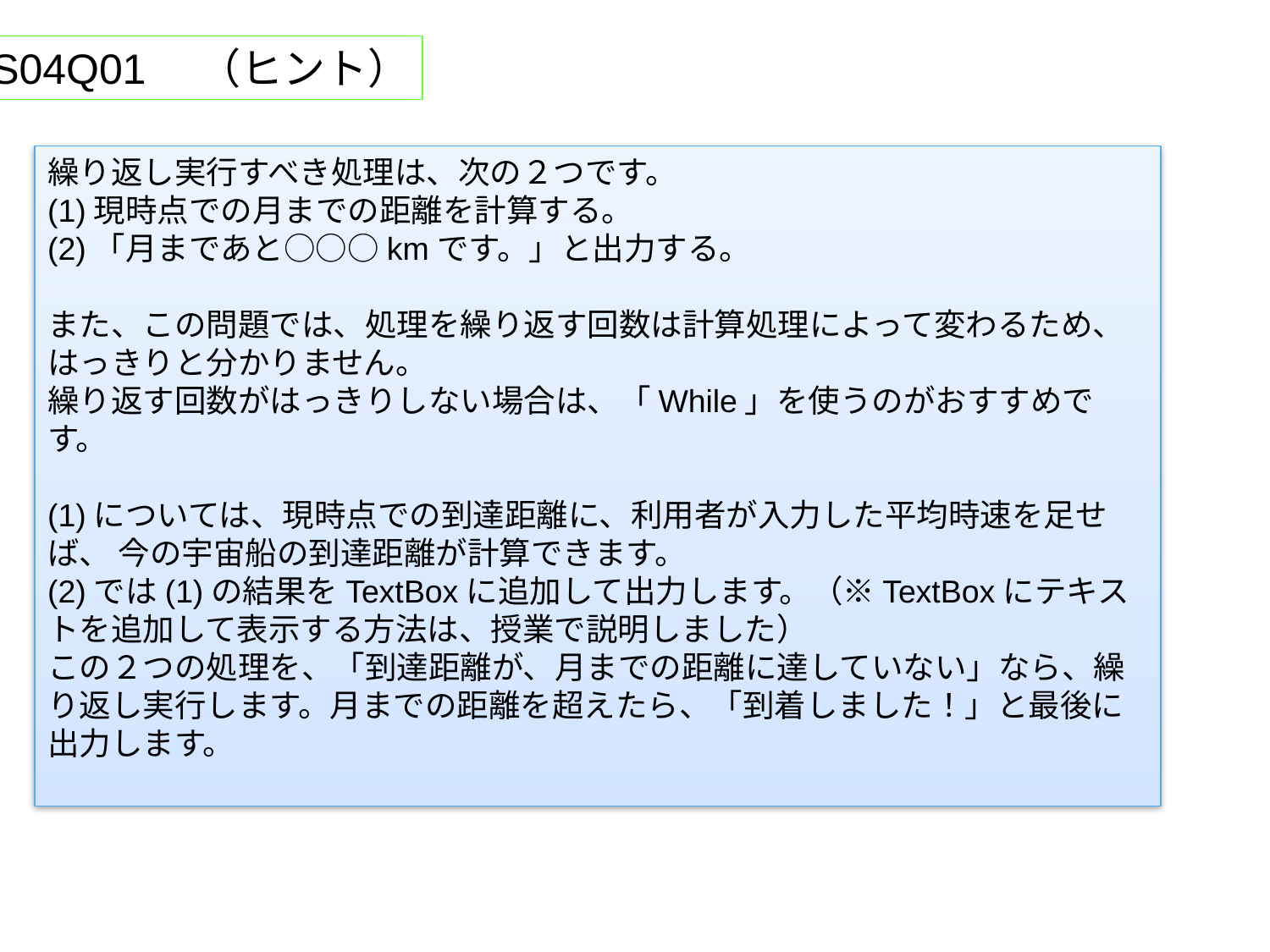

S04Q01　（ヒント）
繰り返し実行すべき処理は、次の２つです。
(1)現時点での月までの距離を計算する。
(2)「月まであと○○○kmです。」と出力する。

また、この問題では、処理を繰り返す回数は計算処理によって変わるため、はっきりと分かりません。
繰り返す回数がはっきりしない場合は、「While」を使うのがおすすめです。

(1)については、現時点での到達距離に、利用者が入力した平均時速を足せば、 今の宇宙船の到達距離が計算できます。
(2)では(1)の結果をTextBoxに追加して出力します。（※TextBoxにテキストを追加して表示する方法は、授業で説明しました）
この２つの処理を、「到達距離が、月までの距離に達していない」なら、繰り返し実行します。月までの距離を超えたら、「到着しました！」と最後に出力します。